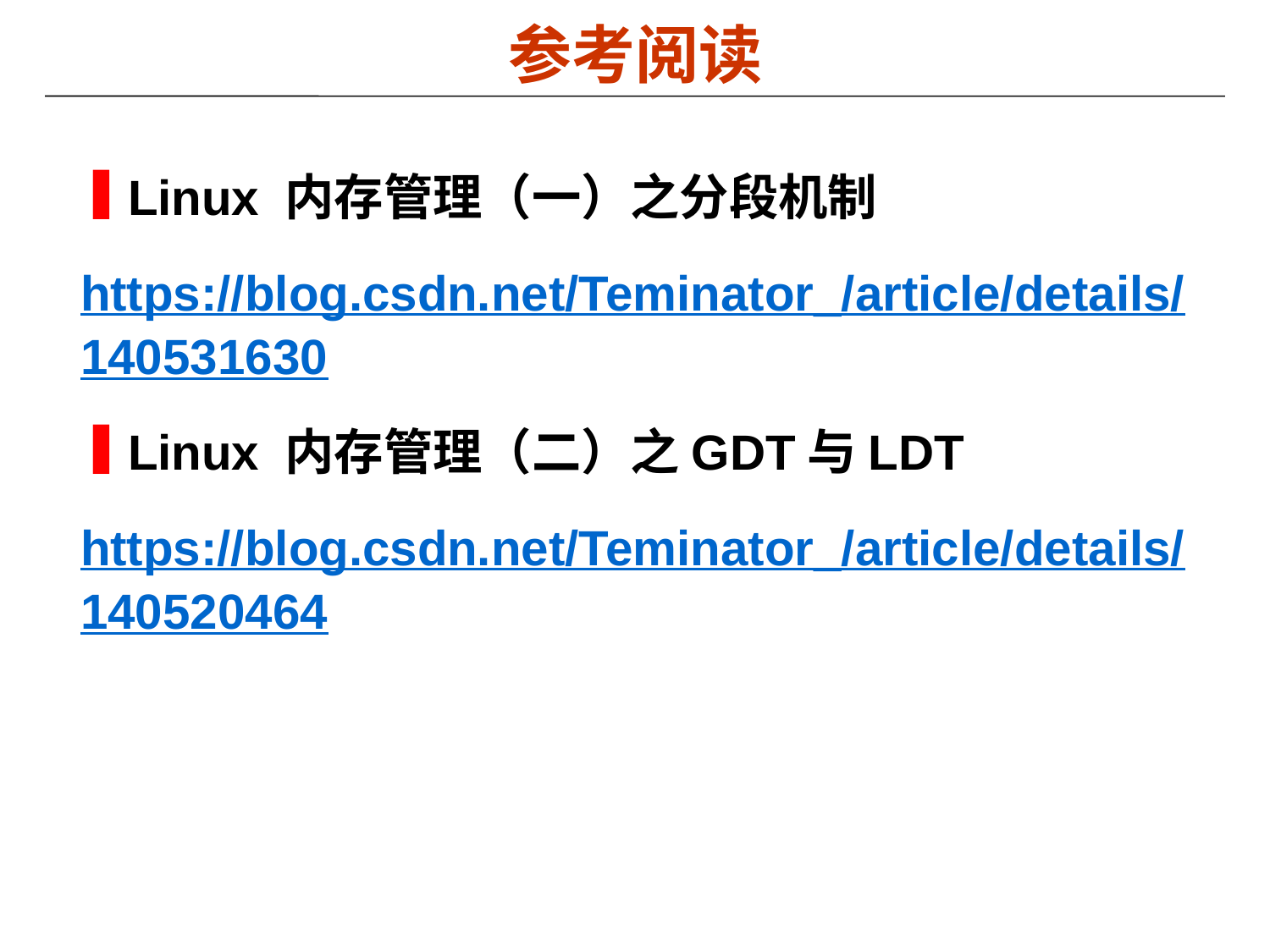

# 参考阅读
Linux 内存管理（一）之分段机制
https://blog.csdn.net/Teminator_/article/details/140531630
Linux 内存管理（二）之GDT与LDT
https://blog.csdn.net/Teminator_/article/details/140520464